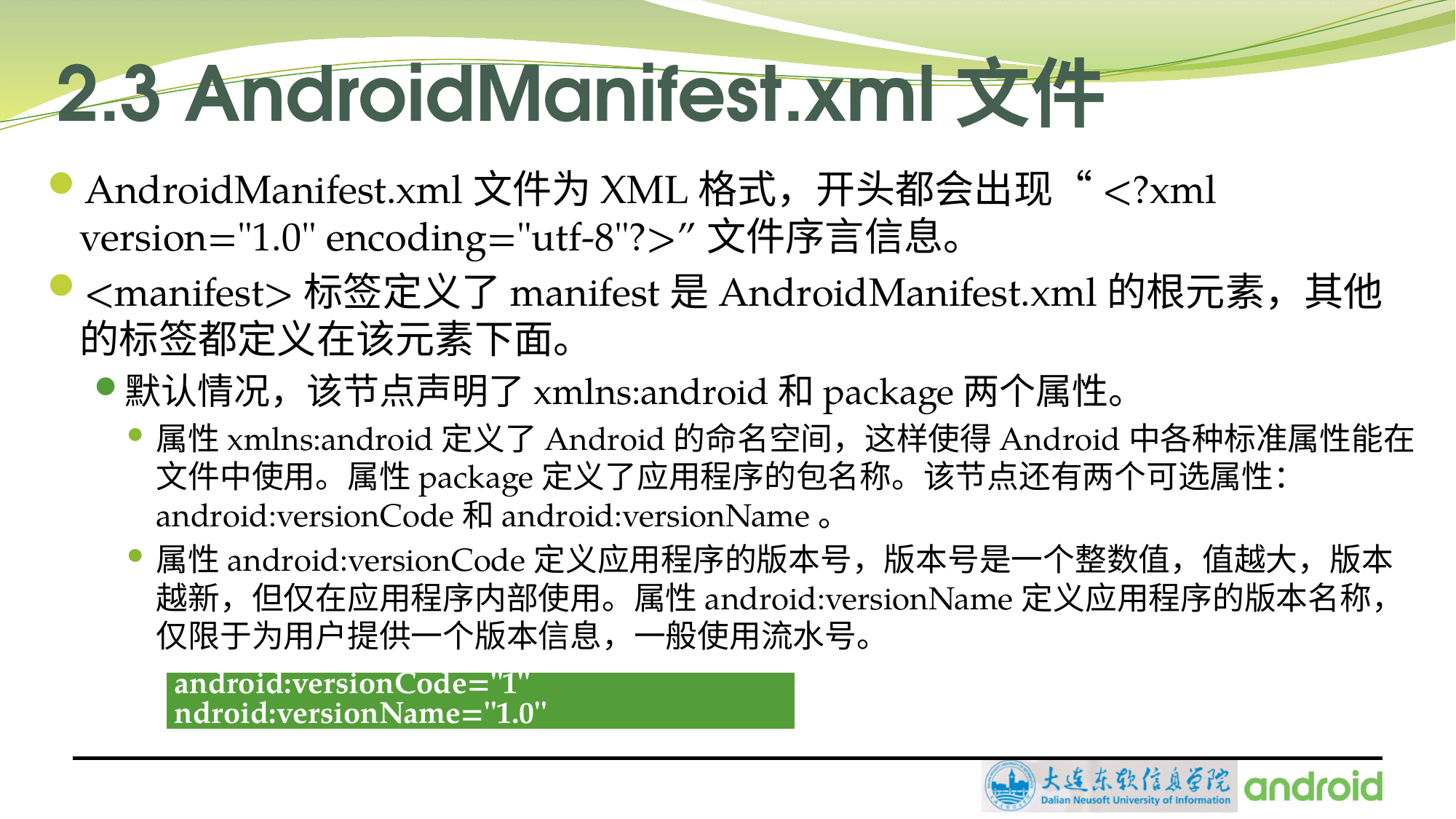

# 2.3 AndroidManifest.xml文件
AndroidManifest.xml文件为XML格式，开头都会出现“<?xml version="1.0" encoding="utf-8"?>”文件序言信息。
<manifest>标签定义了manifest是AndroidManifest.xml的根元素，其他的标签都定义在该元素下面。
默认情况，该节点声明了xmlns:android和package两个属性。
属性xmlns:android定义了Android的命名空间，这样使得Android中各种标准属性能在文件中使用。属性package定义了应用程序的包名称。该节点还有两个可选属性：android:versionCode和android:versionName。
属性android:versionCode定义应用程序的版本号，版本号是一个整数值，值越大，版本越新，但仅在应用程序内部使用。属性android:versionName定义应用程序的版本名称，仅限于为用户提供一个版本信息，一般使用流水号。
| android:versionCode="1" ndroid:versionName="1.0" |
| --- |